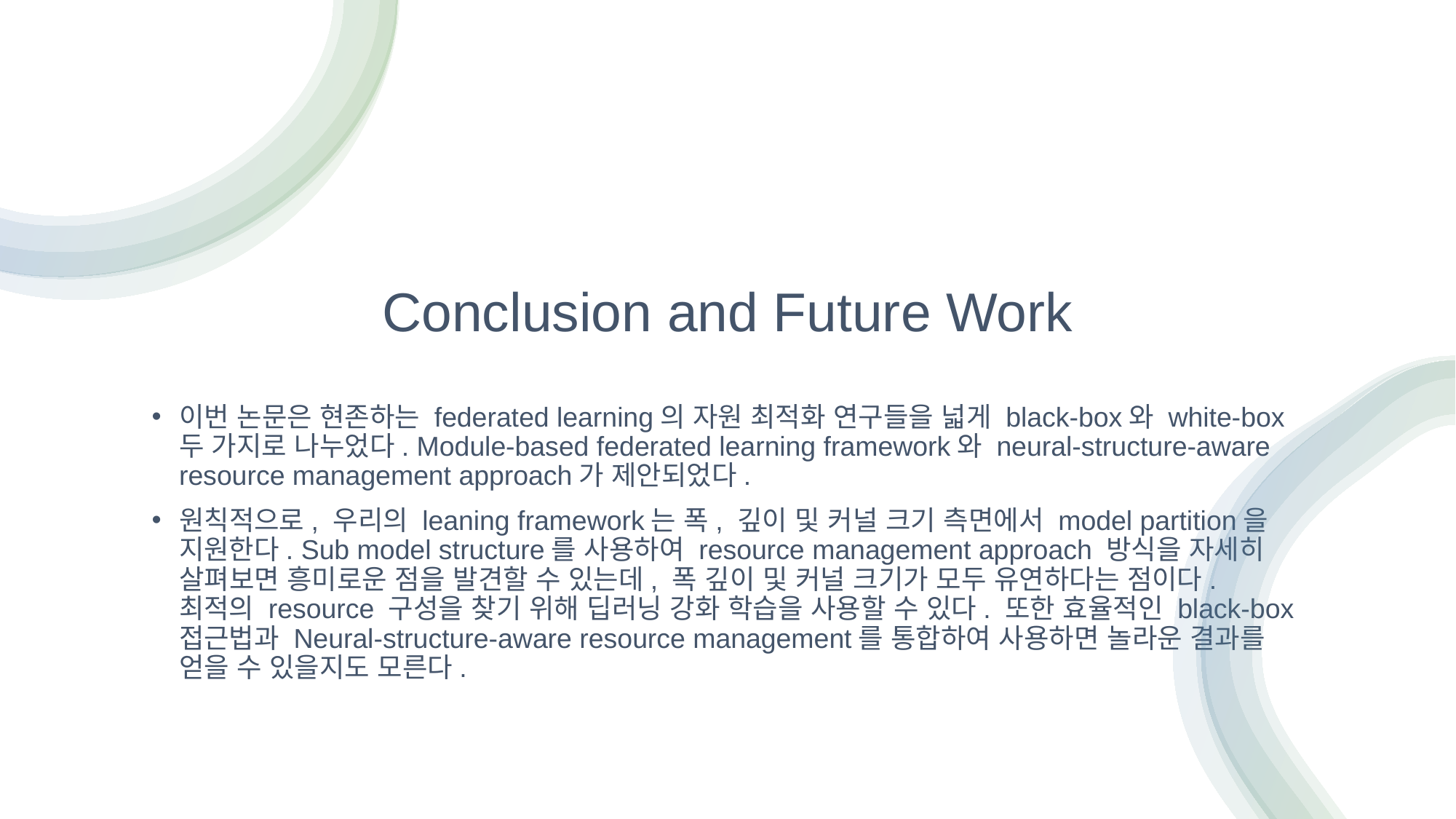

# Conclusion and Future Work
이번 논문은 현존하는 federated learning의 자원 최적화 연구들을 넓게 black-box와 white-box 두 가지로 나누었다. Module-based federated learning framework와 neural-structure-aware resource management approach가 제안되었다.
원칙적으로, 우리의 leaning framework는 폭, 깊이 및 커널 크기 측면에서 model partition을 지원한다. Sub model structure를 사용하여 resource management approach 방식을 자세히 살펴보면 흥미로운 점을 발견할 수 있는데, 폭 깊이 및 커널 크기가 모두 유연하다는 점이다. 최적의 resource 구성을 찾기 위해 딥러닝 강화 학습을 사용할 수 있다. 또한 효율적인 black-box 접근법과 Neural-structure-aware resource management를 통합하여 사용하면 놀라운 결과를 얻을 수 있을지도 모른다.